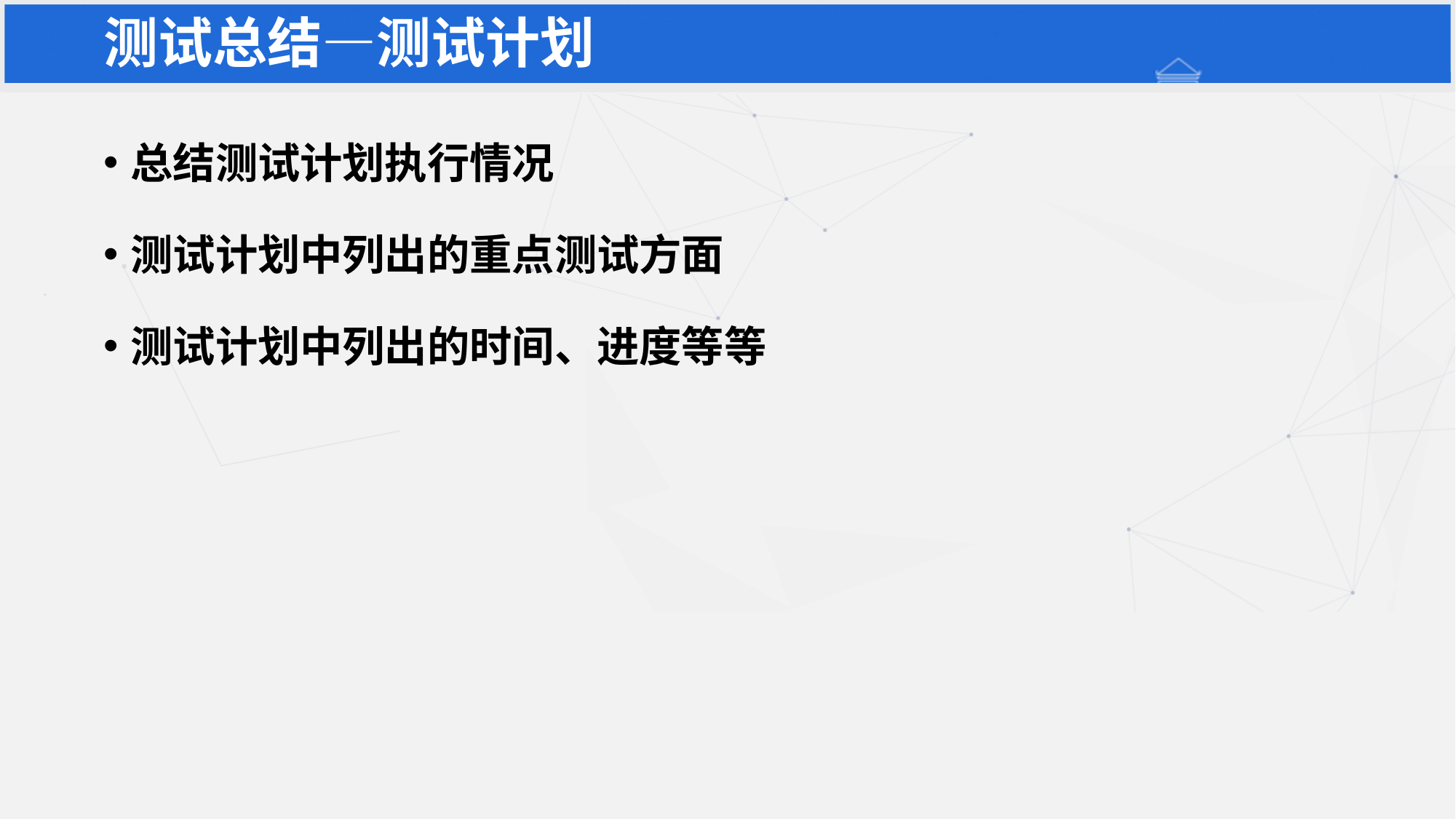

测试总结—测试计划
总结测试计划执行情况
测试计划中列出的重点测试方面
测试计划中列出的时间、进度等等